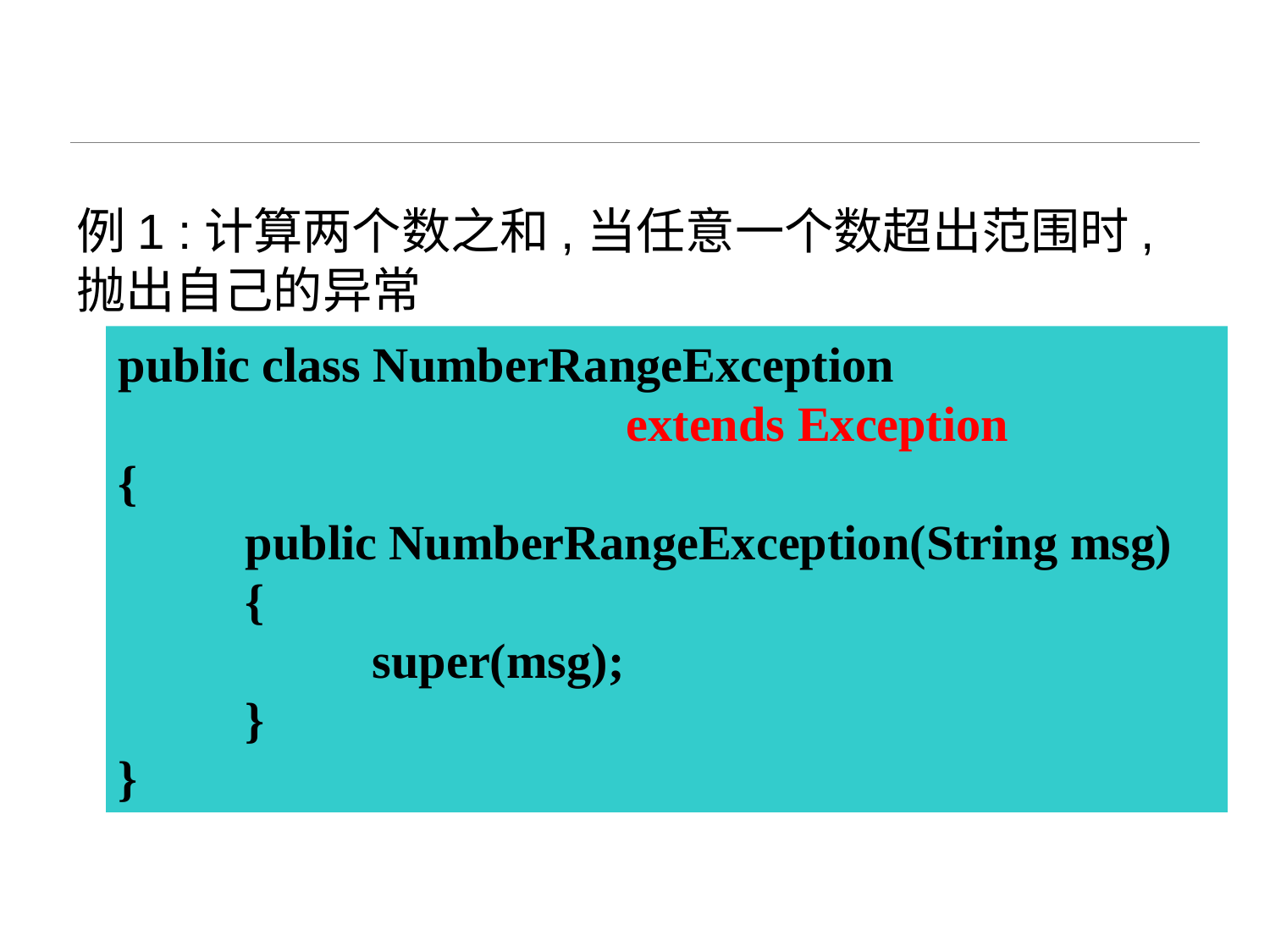

例1 :计算两个数之和,当任意一个数超出范围时,抛出自己的异常

public class NumberRangeException
				extends Exception
{
	public NumberRangeException(String msg)
    	{
		super(msg);
	}
}
58